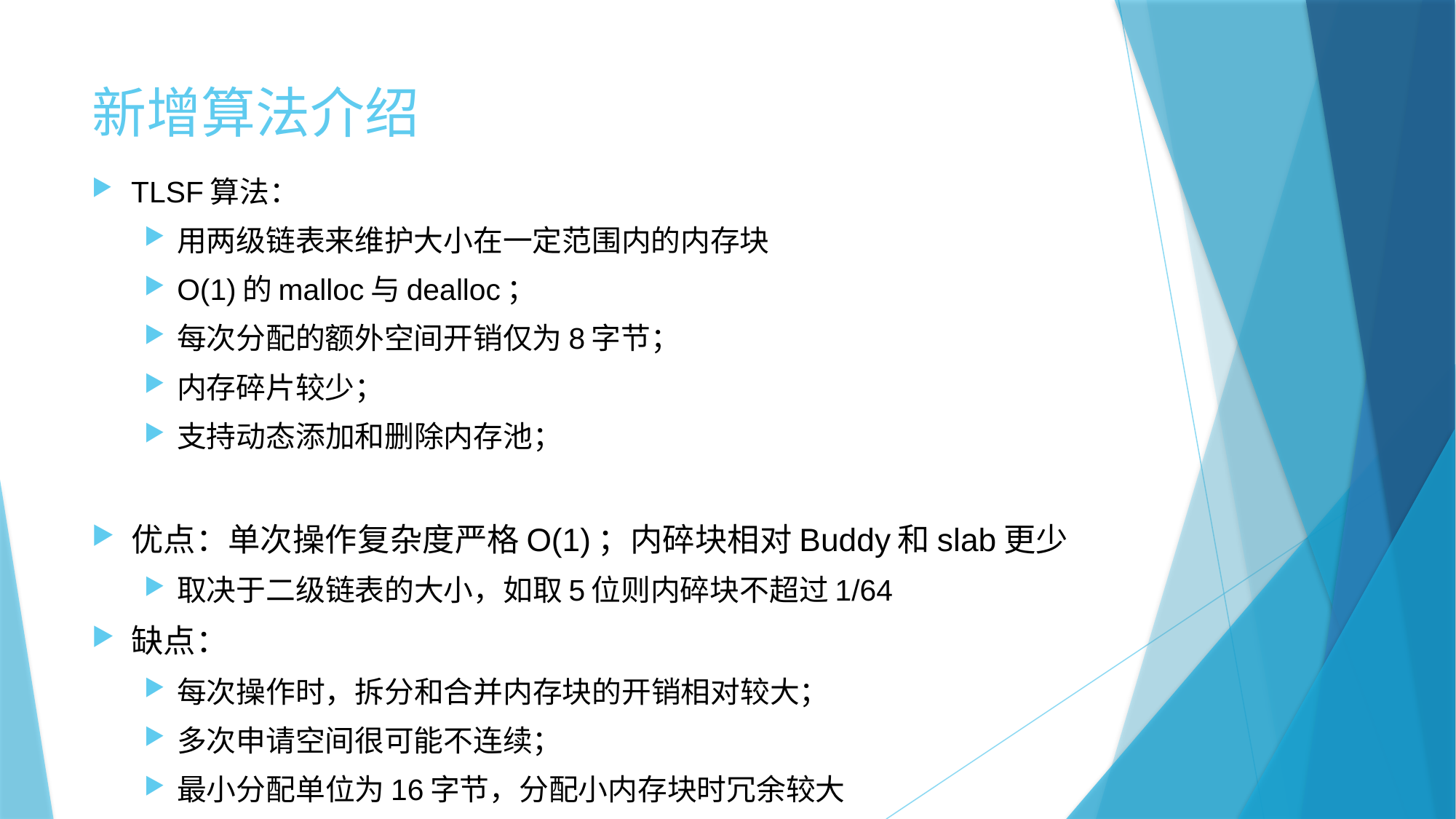

# 新增算法介绍
TLSF算法：
用两级链表来维护大小在一定范围内的内存块
O(1)的malloc与dealloc；
每次分配的额外空间开销仅为8字节；
内存碎片较少；
支持动态添加和删除内存池；

优点：单次操作复杂度严格O(1)；内碎块相对Buddy和slab更少
取决于二级链表的大小，如取5位则内碎块不超过1/64
缺点：
每次操作时，拆分和合并内存块的开销相对较大；
多次申请空间很可能不连续；
最小分配单位为16字节，分配小内存块时冗余较大